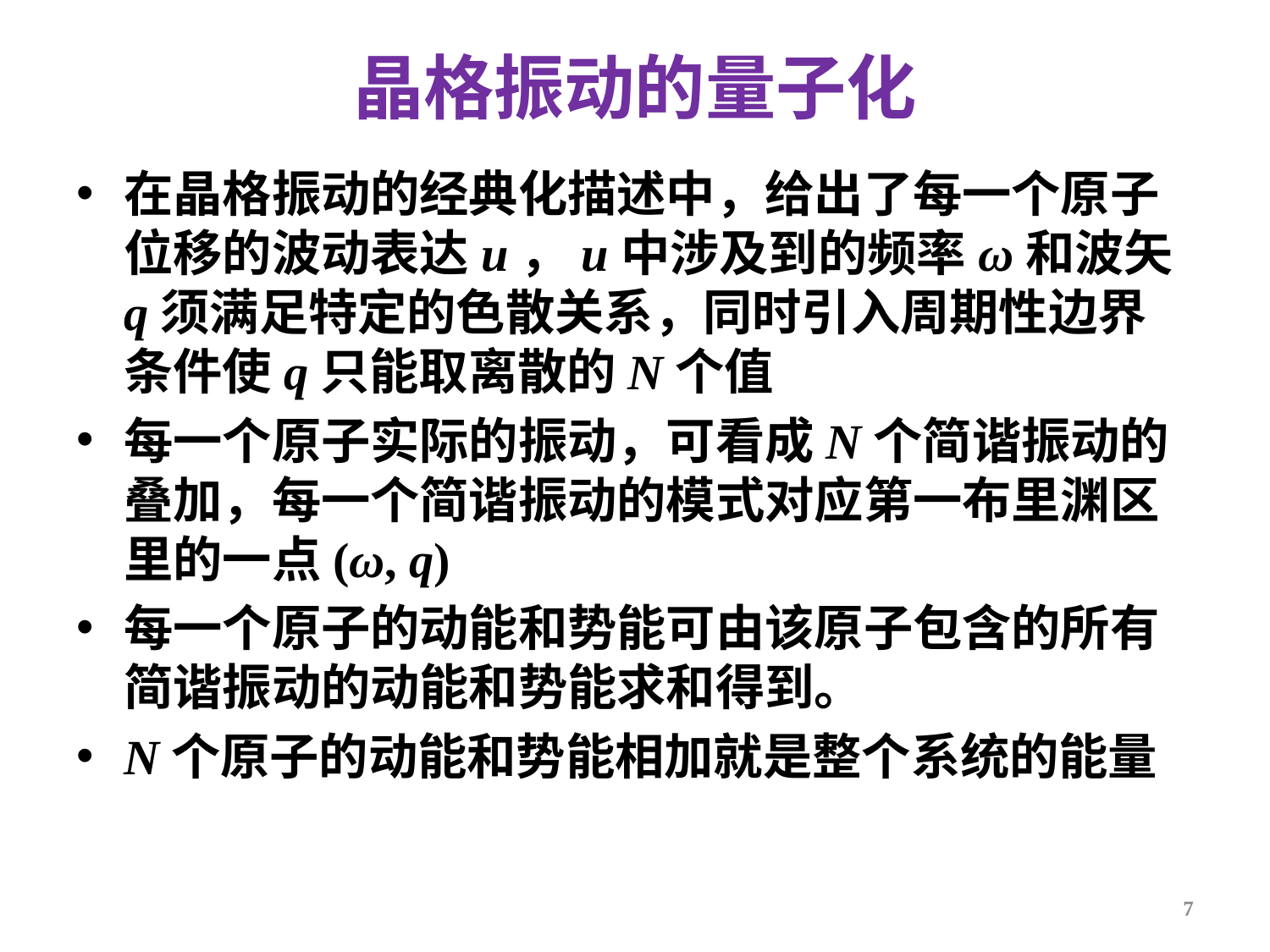

# 晶格振动的量子化
在晶格振动的经典化描述中，给出了每一个原子位移的波动表达u，u中涉及到的频率ω和波矢q须满足特定的色散关系，同时引入周期性边界条件使q只能取离散的N个值
每一个原子实际的振动，可看成N个简谐振动的叠加，每一个简谐振动的模式对应第一布里渊区里的一点(ω, q)
每一个原子的动能和势能可由该原子包含的所有简谐振动的动能和势能求和得到。
N个原子的动能和势能相加就是整个系统的能量
7